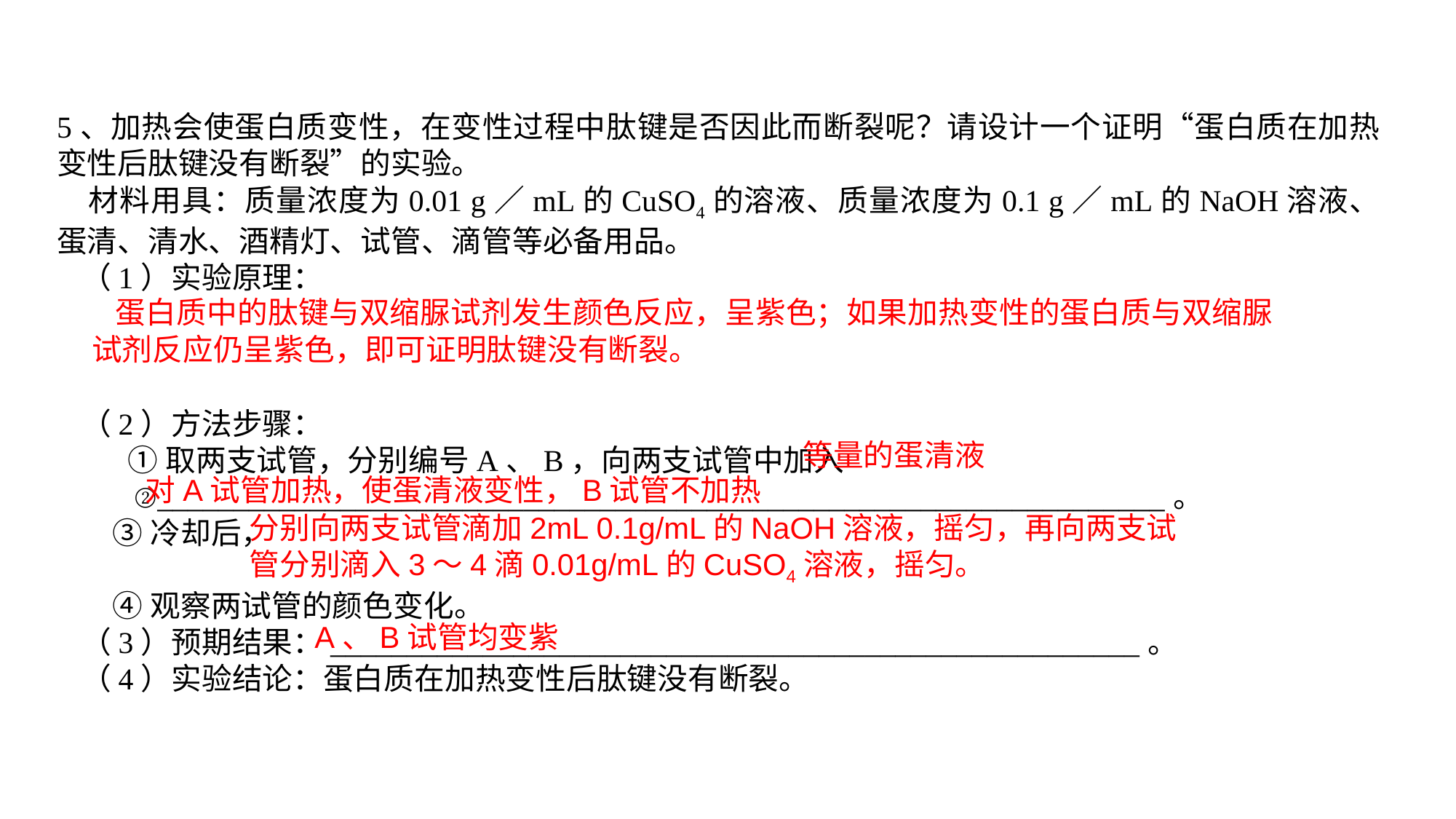

5、加热会使蛋白质变性，在变性过程中肽键是否因此而断裂呢？请设计一个证明“蛋白质在加热变性后肽键没有断裂”的实验。
材料用具：质量浓度为0.01 g／mL的CuSO4的溶液、质量浓度为0.1 g／mL的NaOH溶液、蛋清、清水、酒精灯、试管、滴管等必备用品。
（1）实验原理：

（2）方法步骤：
       ①取两支试管，分别编号A、B，向两支试管中加入
       ②__________________________________________________________________。
③冷却后，

④观察两试管的颜色变化。
（3）预期结果：_____________________________________________________。
（4）实验结论：蛋白质在加热变性后肽键没有断裂。
蛋白质中的肽键与双缩脲试剂发生颜色反应，呈紫色；如果加热变性的蛋白质与双缩脲试剂反应仍呈紫色，即可证明肽键没有断裂。
等量的蛋清液
对A试管加热，使蛋清液变性，B试管不加热
分别向两支试管滴加2mL 0.1g/mL的NaOH溶液，摇匀，再向两支试管分别滴入3～4滴0.01g/mL的CuSO4溶液，摇匀。
A、B试管均变紫